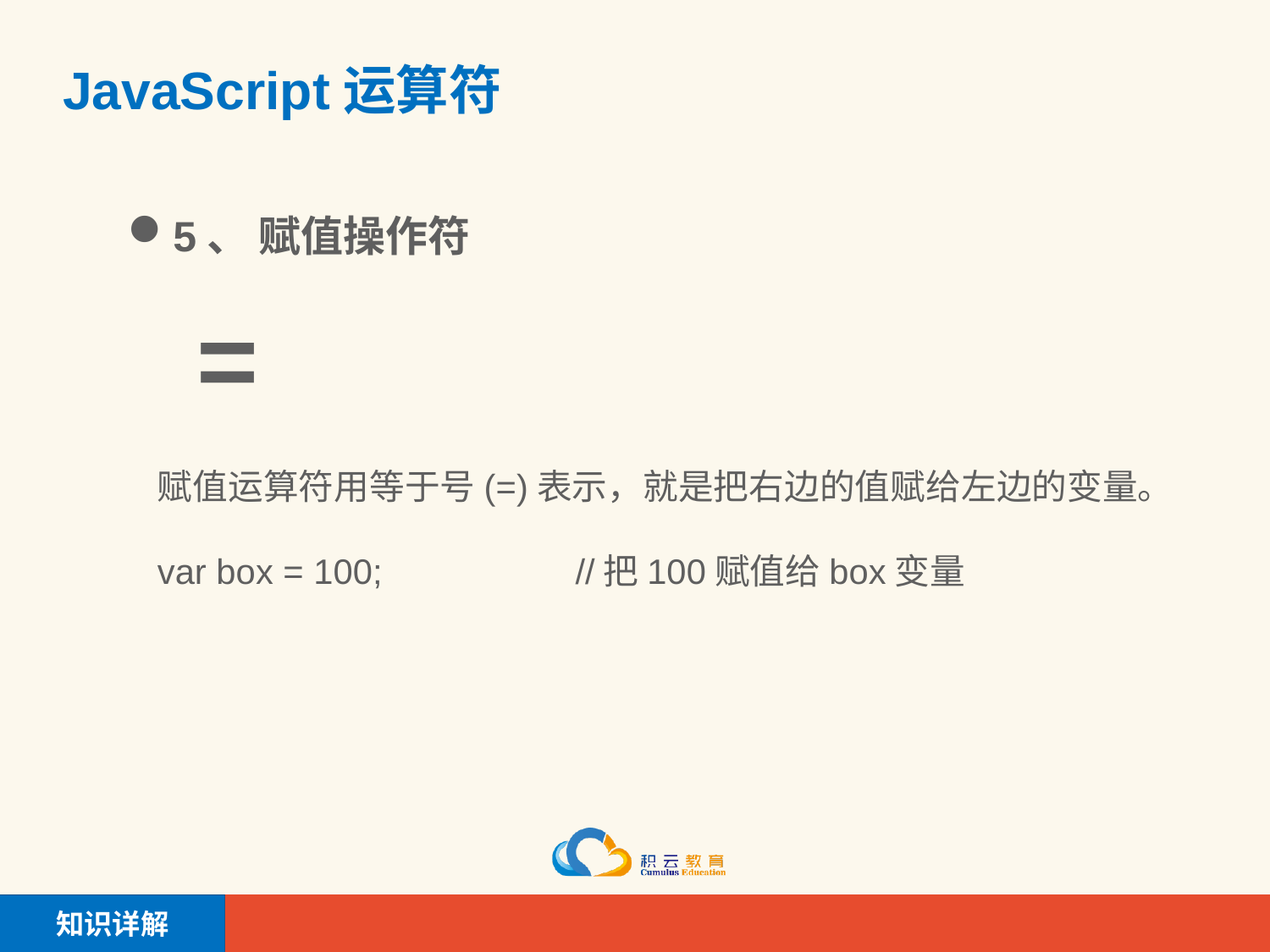

# JavaScript运算符
5、 赋值操作符
=
赋值运算符用等于号(=)表示，就是把右边的值赋给左边的变量。

var box = 100;		//把100赋值给box变量